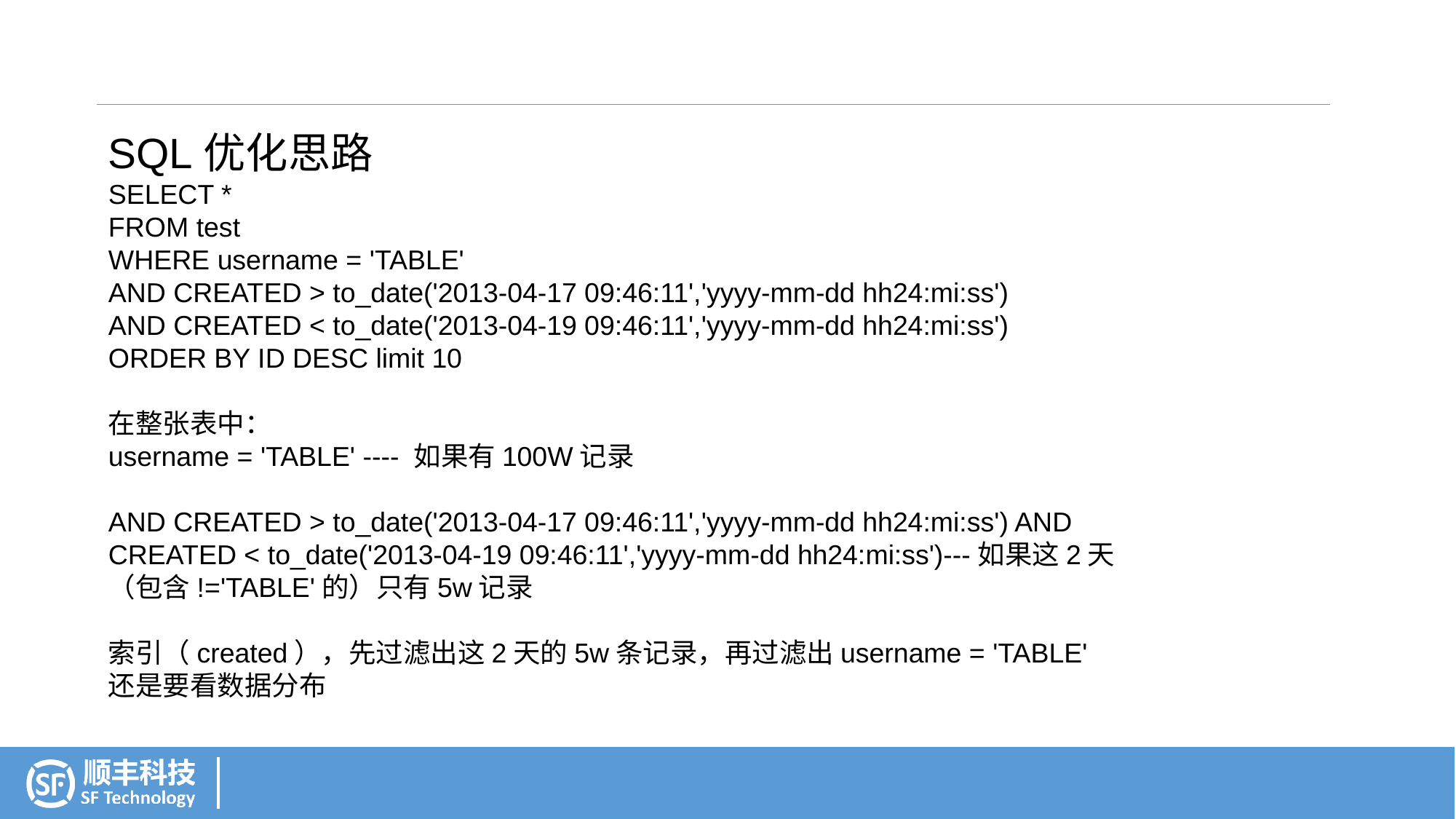

SQL优化思路
SELECT *
FROM test
WHERE username = 'TABLE'
AND CREATED > to_date('2013-04-17 09:46:11','yyyy-mm-dd hh24:mi:ss')
AND CREATED < to_date('2013-04-19 09:46:11','yyyy-mm-dd hh24:mi:ss')
ORDER BY ID DESC limit 10

在整张表中：
username = 'TABLE' ---- 如果有100W记录

AND CREATED > to_date('2013-04-17 09:46:11','yyyy-mm-dd hh24:mi:ss') AND CREATED < to_date('2013-04-19 09:46:11','yyyy-mm-dd hh24:mi:ss')---如果这2天（包含!='TABLE'的）只有5w记录

索引（created），先过滤出这2天的5w条记录，再过滤出username = 'TABLE'
还是要看数据分布